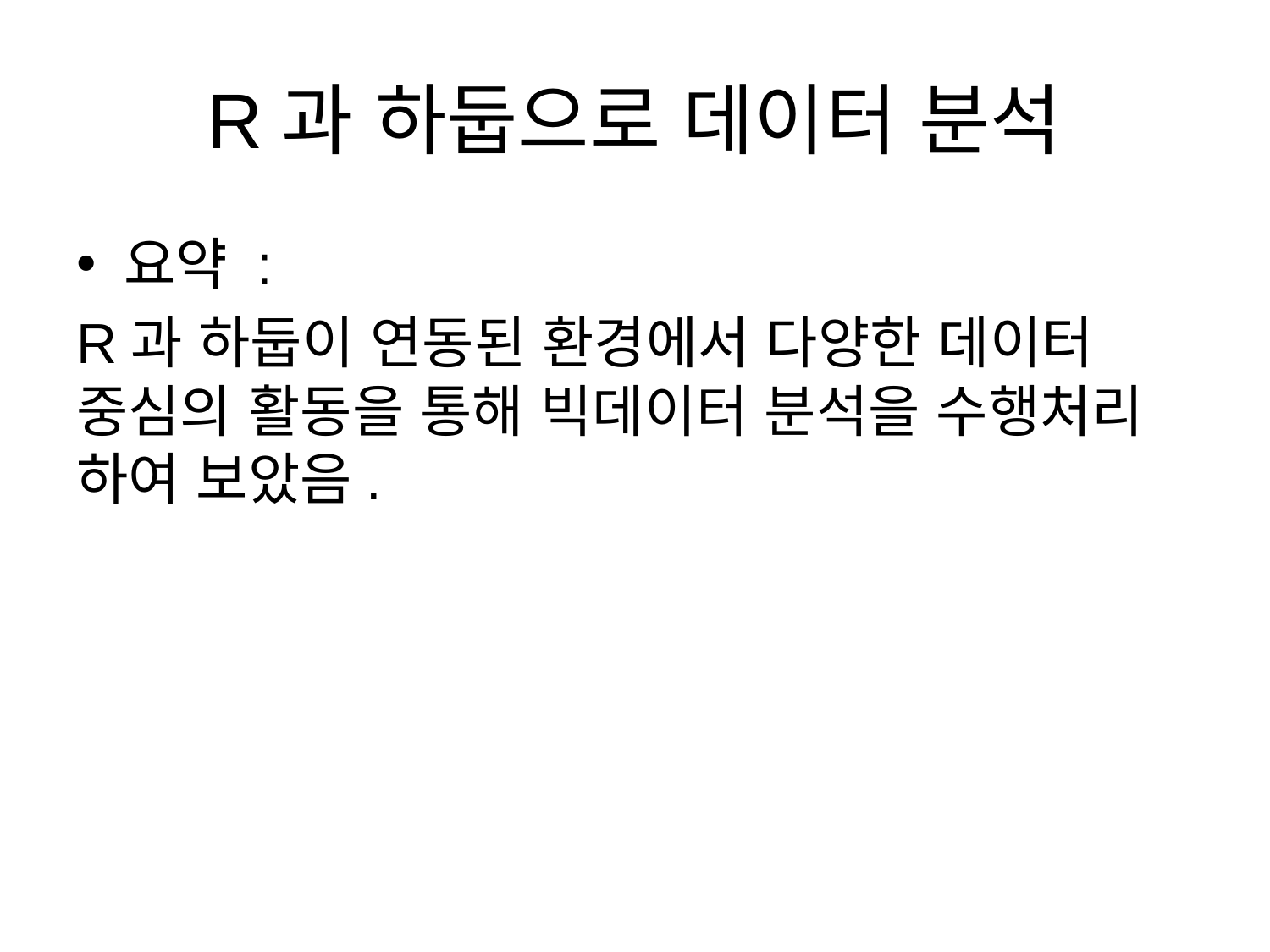

# R과 하둡으로 데이터 분석
요약 :
R과 하둡이 연동된 환경에서 다양한 데이터 중심의 활동을 통해 빅데이터 분석을 수행처리 하여 보았음.